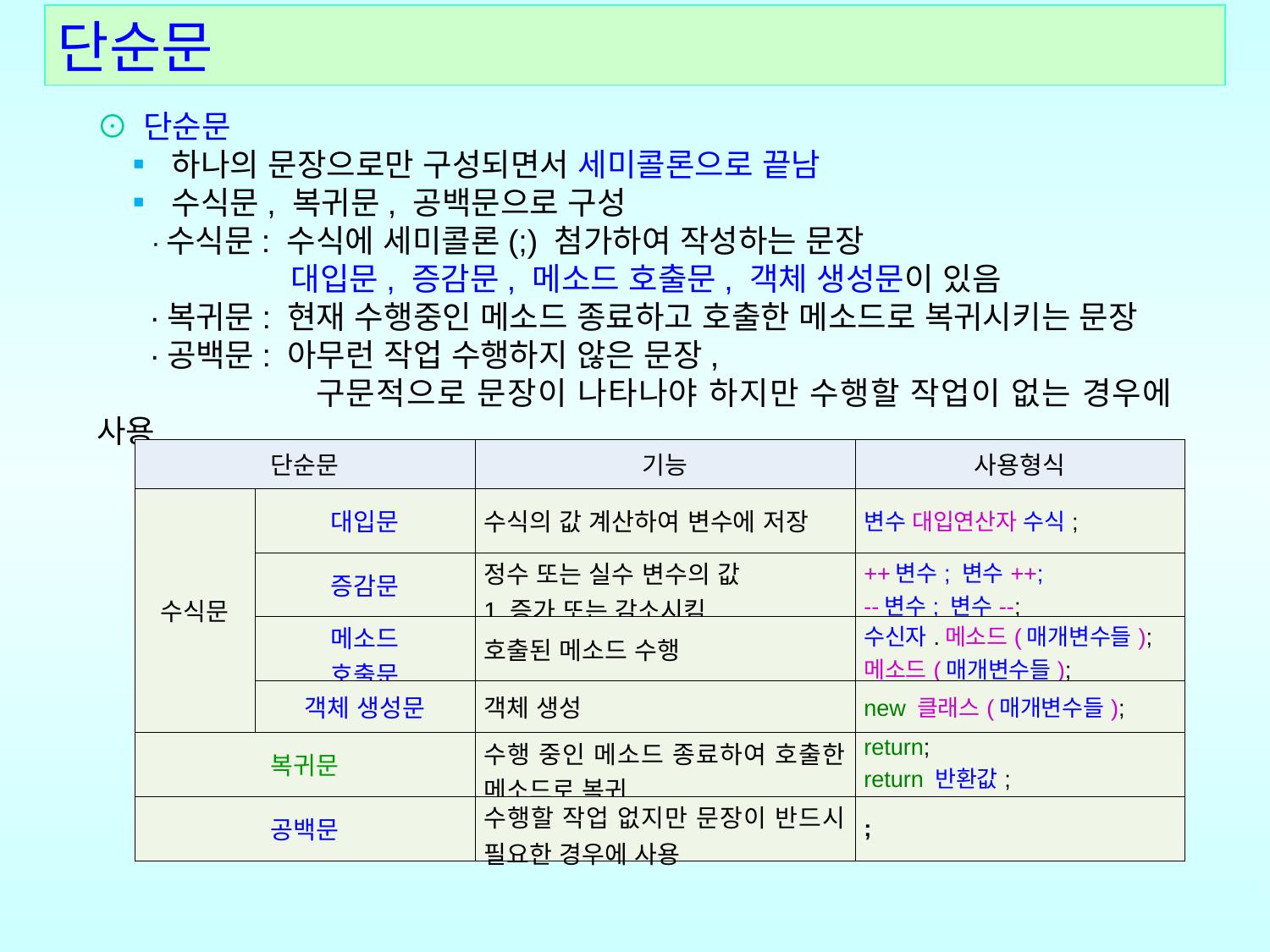

단순문
⊙ 단순문
   ▪ 하나의 문장으로만 구성되면서 세미콜론으로 끝남
   ▪ 수식문, 복귀문, 공백문으로 구성
       ∙수식문: 수식에 세미콜론(;) 첨가하여 작성하는 문장
                     대입문, 증감문, 메소드 호출문, 객체 생성문이 있음
      ∙복귀문: 현재 수행중인 메소드 종료하고 호출한 메소드로 복귀시키는 문장
      ∙공백문: 아무런 작업 수행하지 않은 문장,
                     구문적으로 문장이 나타나야 하지만 수행할 작업이 없는 경우에 사용
| 단순문 |  | 기능 | 사용형식 |
| --- | --- | --- | --- |
| 수식문 | 대입문 | 수식의 값 계산하여 변수에 저장 | 변수 대입연산자 수식; |
|  | 증감문 | 정수 또는 실수 변수의 값 1 증가 또는 감소시킴 | ++변수; 변수++; --변수; 변수--; |
|  | 메소드 호출문 | 호출된 메소드 수행 | 수신자.메소드(매개변수들); 메소드(매개변수들); |
|  | 객체 생성문 | 객체 생성 | new 클래스(매개변수들); |
| 복귀문 |  | 수행 중인 메소드 종료하여 호출한 메소드로 복귀 | return; return 반환값; |
| 공백문 |  | 수행할 작업 없지만 문장이 반드시 필요한 경우에 사용 | ; |